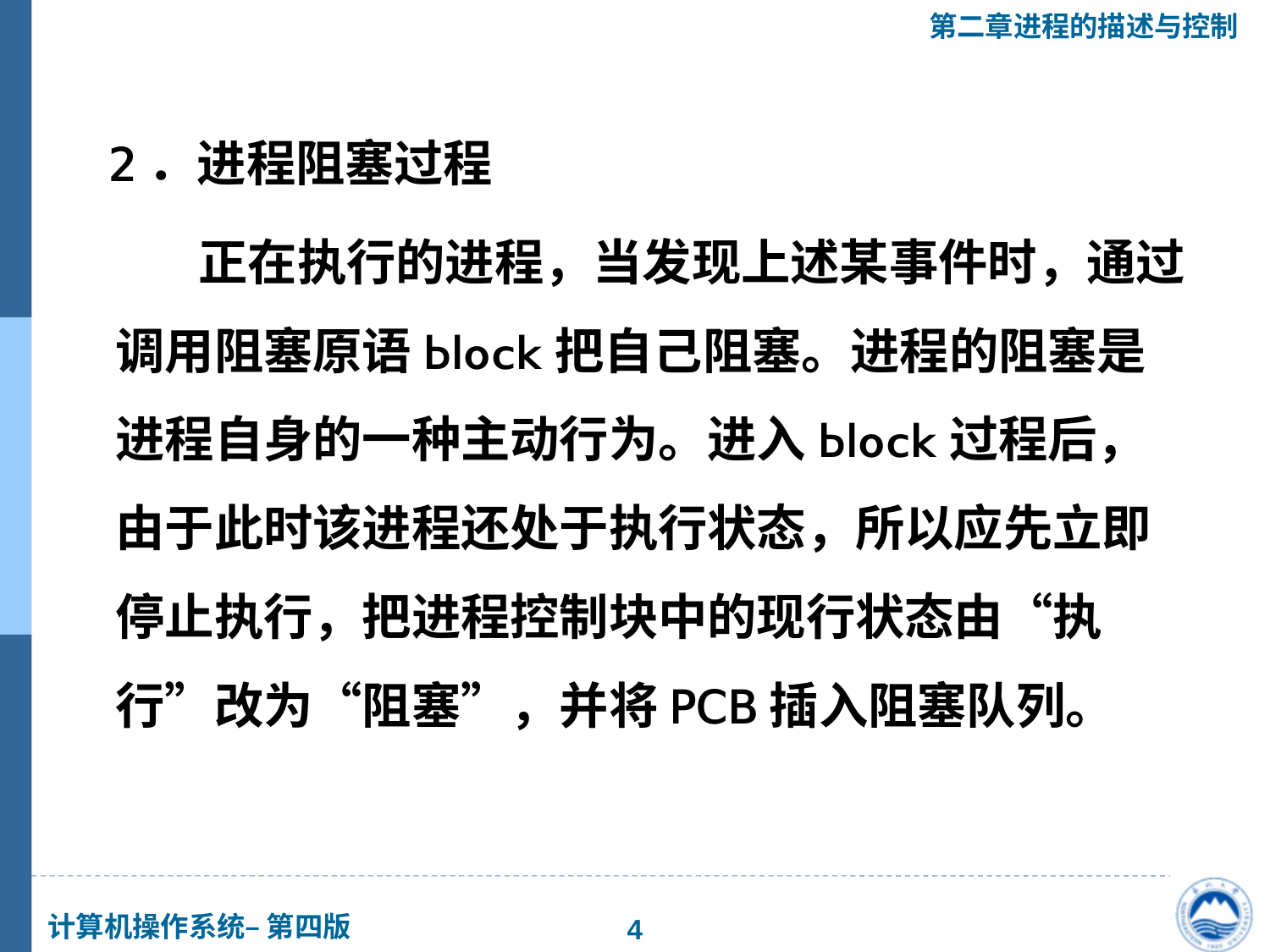

2．进程阻塞过程
　　  正在执行的进程，当发现上述某事件时，通过调用阻塞原语block把自己阻塞。进程的阻塞是进程自身的一种主动行为。进入block过程后，由于此时该进程还处于执行状态，所以应先立即停止执行，把进程控制块中的现行状态由“执行”改为“阻塞”，并将PCB插入阻塞队列。